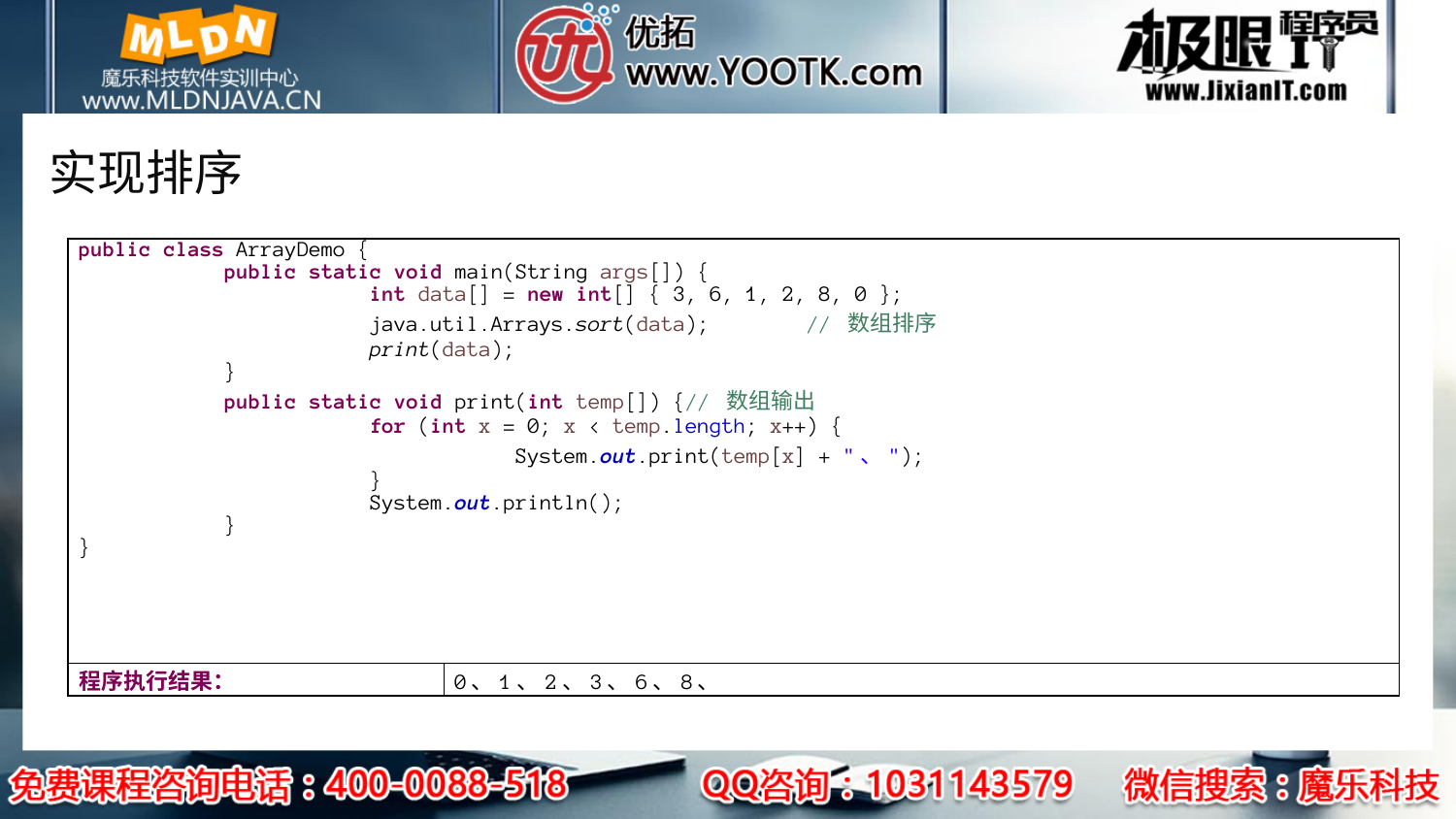

# 实现排序
| public class ArrayDemo { public static void main(String args[]) { int data[] = new int[] { 3, 6, 1, 2, 8, 0 }; java.util.Arrays.sort(data); // 数组排序 print(data); } public static void print(int temp[]) {// 数组输出 for (int x = 0; x < temp.length; x++) { System.out.print(temp[x] + "、"); } System.out.println(); } } |  |
| --- | --- |
| 程序执行结果： | 0、1、2、3、6、8、 |